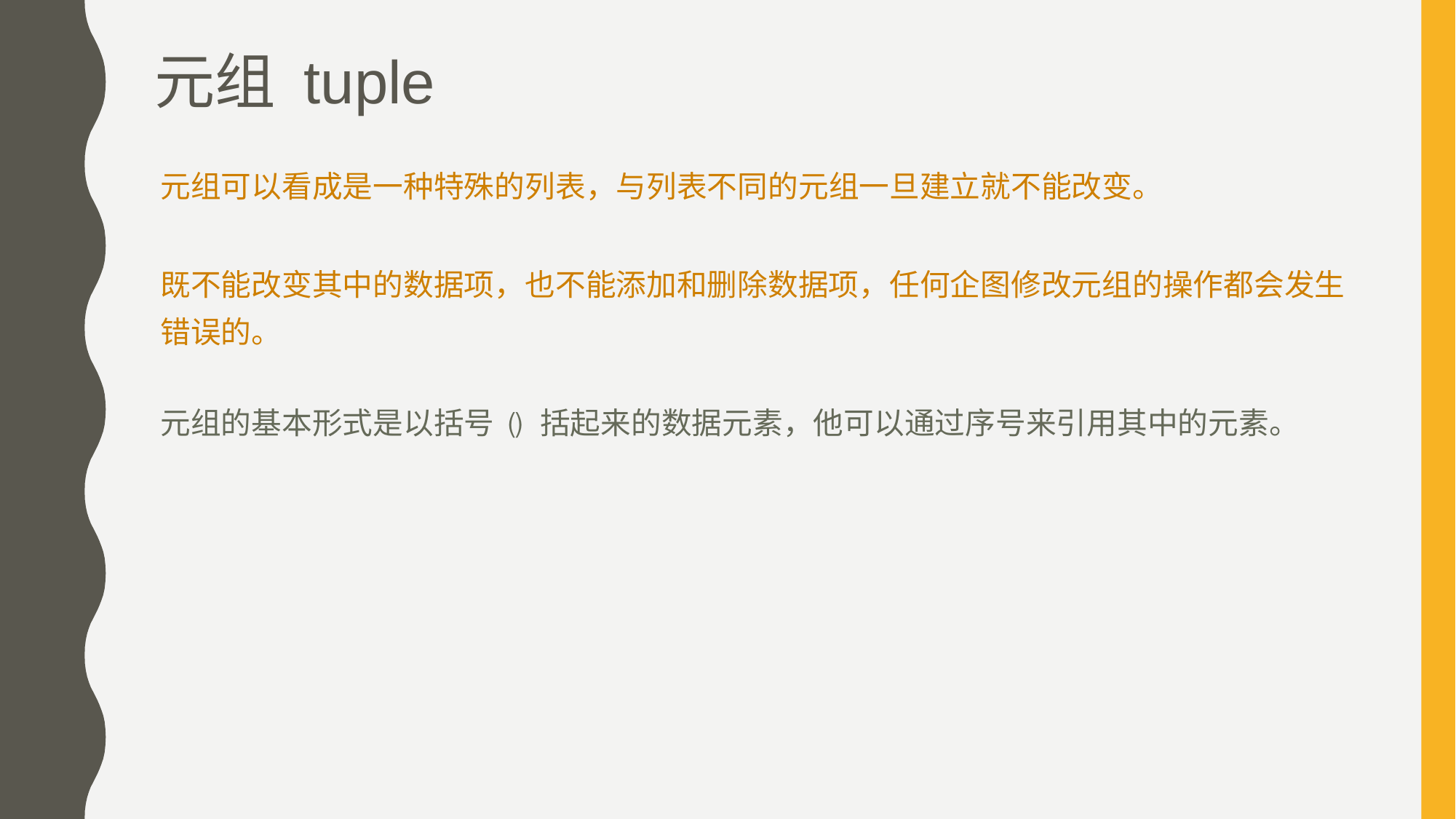

# 元组 tuple
元组可以看成是一种特殊的列表，与列表不同的元组一旦建立就不能改变。

既不能改变其中的数据项，也不能添加和删除数据项，任何企图修改元组的操作都会发生错误的。

元组的基本形式是以括号 () 括起来的数据元素，他可以通过序号来引用其中的元素。